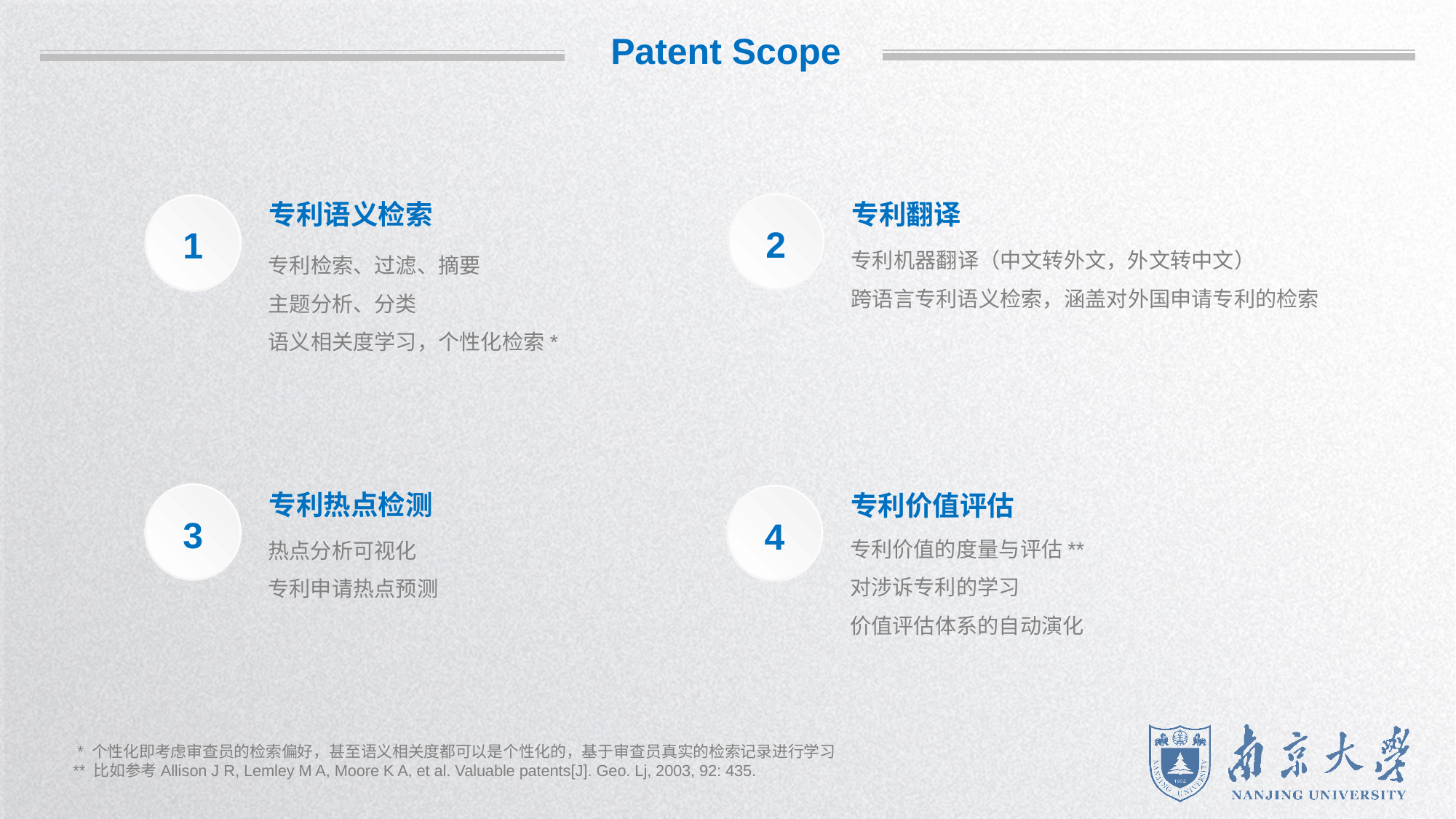

Patent Scope
专利翻译
专利语义检索

2
1
专利机器翻译（中文转外文，外文转中文）
跨语言专利语义检索，涵盖对外国申请专利的检索
专利检索、过滤、摘要
主题分析、分类
语义相关度学习，个性化检索*
专利热点检测
专利价值评估

3
4
专利价值的度量与评估**
对涉诉专利的学习
价值评估体系的自动演化
热点分析可视化
专利申请热点预测
 * 个性化即考虑审查员的检索偏好，甚至语义相关度都可以是个性化的，基于审查员真实的检索记录进行学习
** 比如参考Allison J R, Lemley M A, Moore K A, et al. Valuable patents[J]. Geo. Lj, 2003, 92: 435.